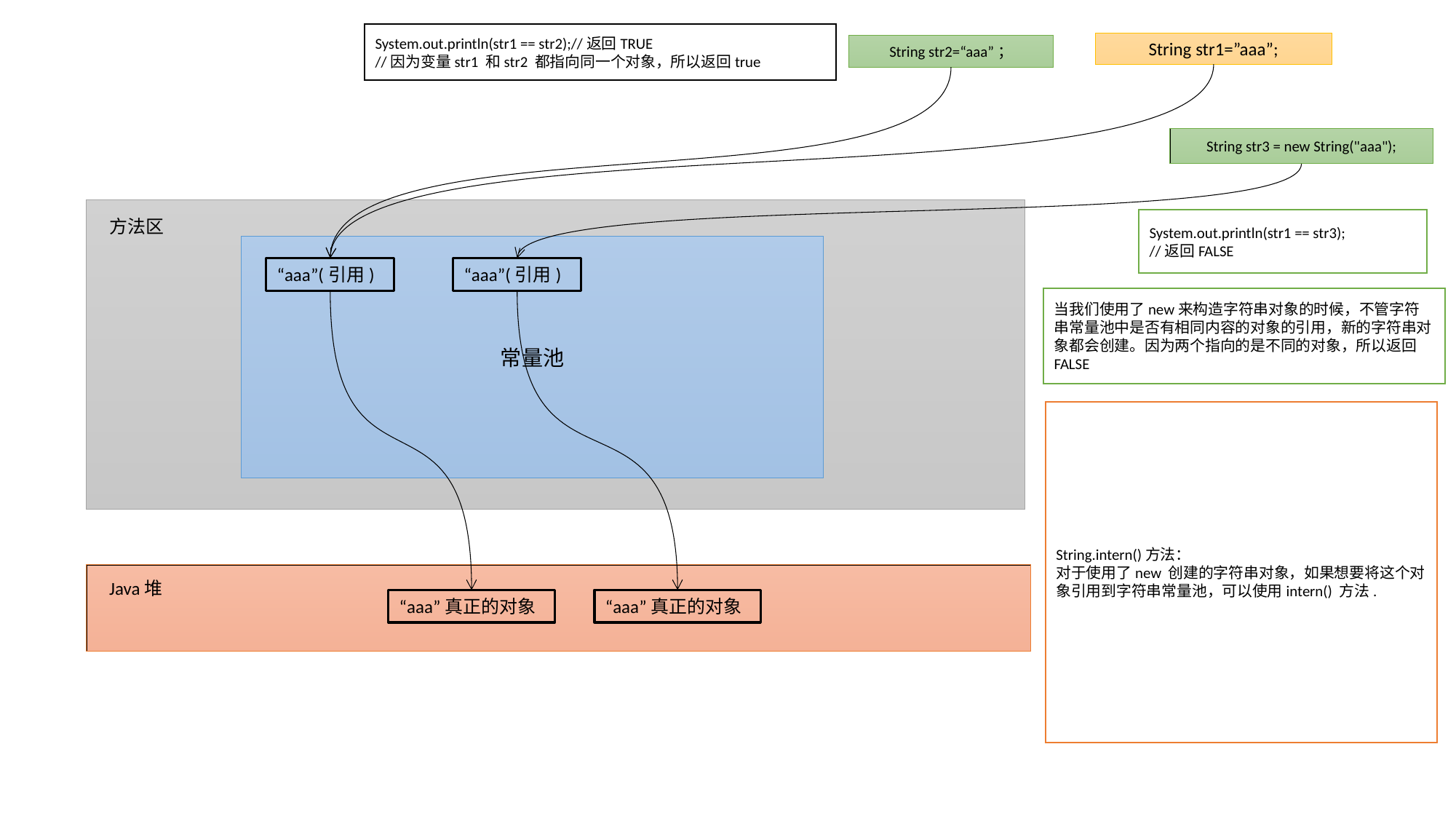

System.out.println(str1 == str2);//返回TRUE
//因为变量str1 和str2 都指向同一个对象，所以返回true
String str1=”aaa”;
String str2=“aaa”；
String str3 = new String("aaa");

方法区
System.out.println(str1 == str3);
//返回FALSE
常量池
“aaa”(引用)
“aaa”(引用)
当我们使用了new来构造字符串对象的时候，不管字符串常量池中是否有相同内容的对象的引用，新的字符串对象都会创建。因为两个指向的是不同的对象，所以返回FALSE
String.intern()方法：
对于使用了new 创建的字符串对象，如果想要将这个对象引用到字符串常量池，可以使用intern() 方法.

Java堆
“aaa”真正的对象
“aaa”真正的对象